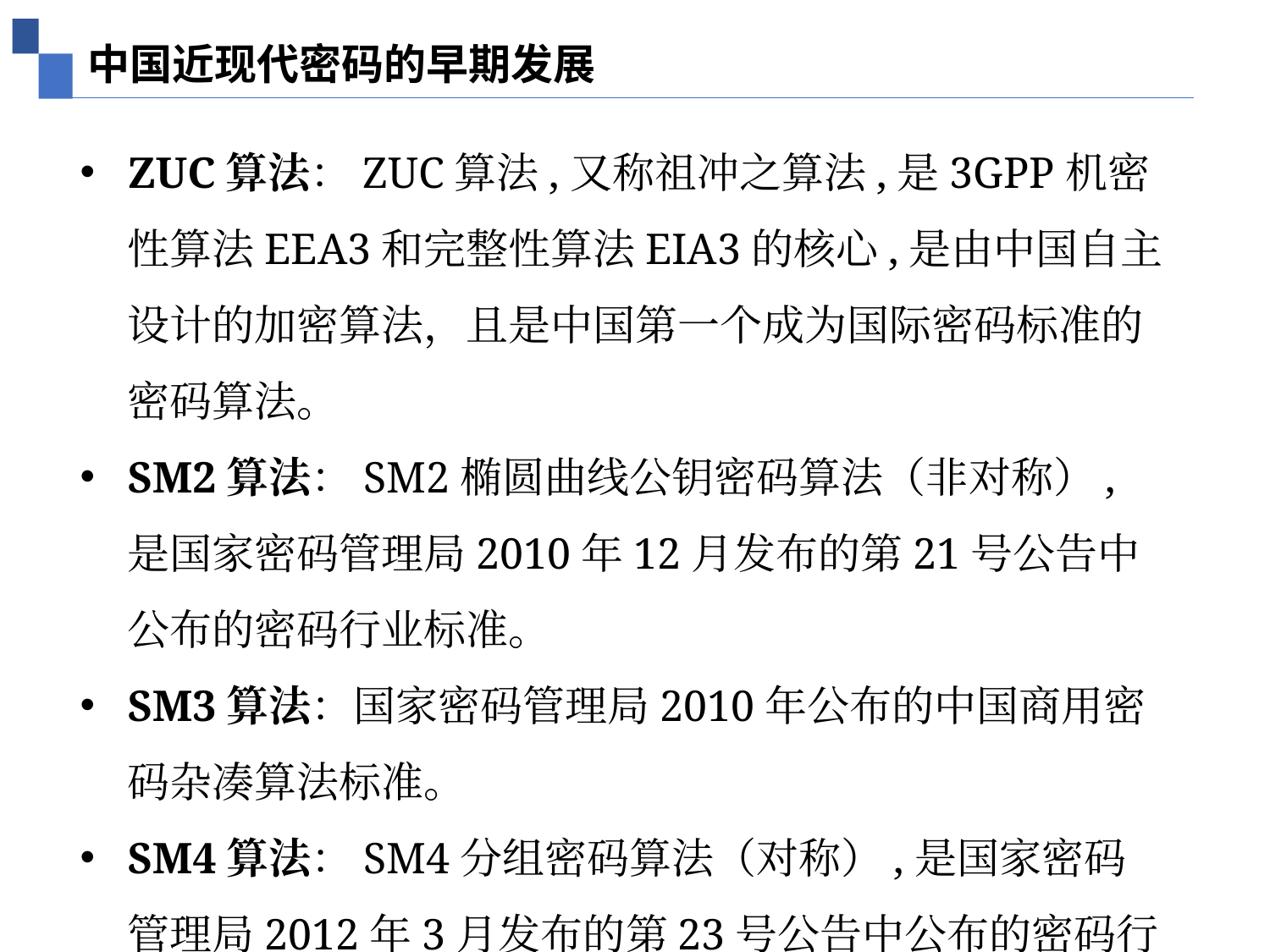

中国近现代密码的早期发展
ZUC算法：ZUC算法,又称祖冲之算法,是3GPP机密性算法EEA3和完整性算法EIA3的核心,是由中国自主设计的加密算法，且是中国第一个成为国际密码标准的密码算法。
SM2算法：SM2椭圆曲线公钥密码算法（非对称）,是国家密码管理局2010年12月发布的第21号公告中公布的密码行业标准。
SM3算法：国家密码管理局2010年公布的中国商用密码杂凑算法标准。
SM4算法：SM4分组密码算法（对称）,是国家密码管理局2012年3月发布的第23号公告中公布的密码行业标准。
3